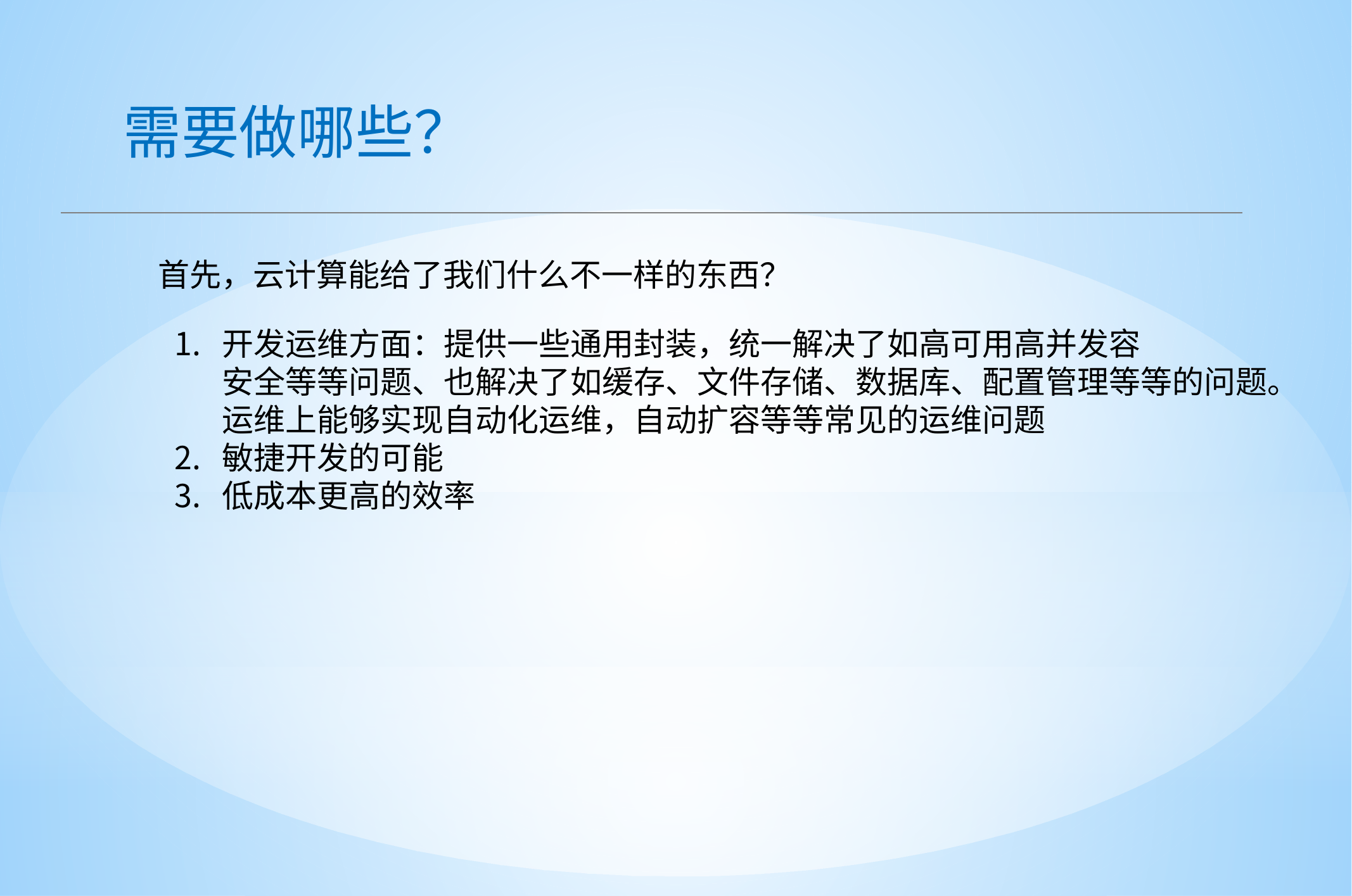

需要做哪些？
首先，云计算能给了我们什么不一样的东西？
开发运维方面：提供一些通用封装，统一解决了如高可用高并发容
安全等等问题、也解决了如缓存、文件存储、数据库、配置管理等等的问题。
运维上能够实现自动化运维，自动扩容等等常见的运维问题
敏捷开发的可能
低成本更高的效率